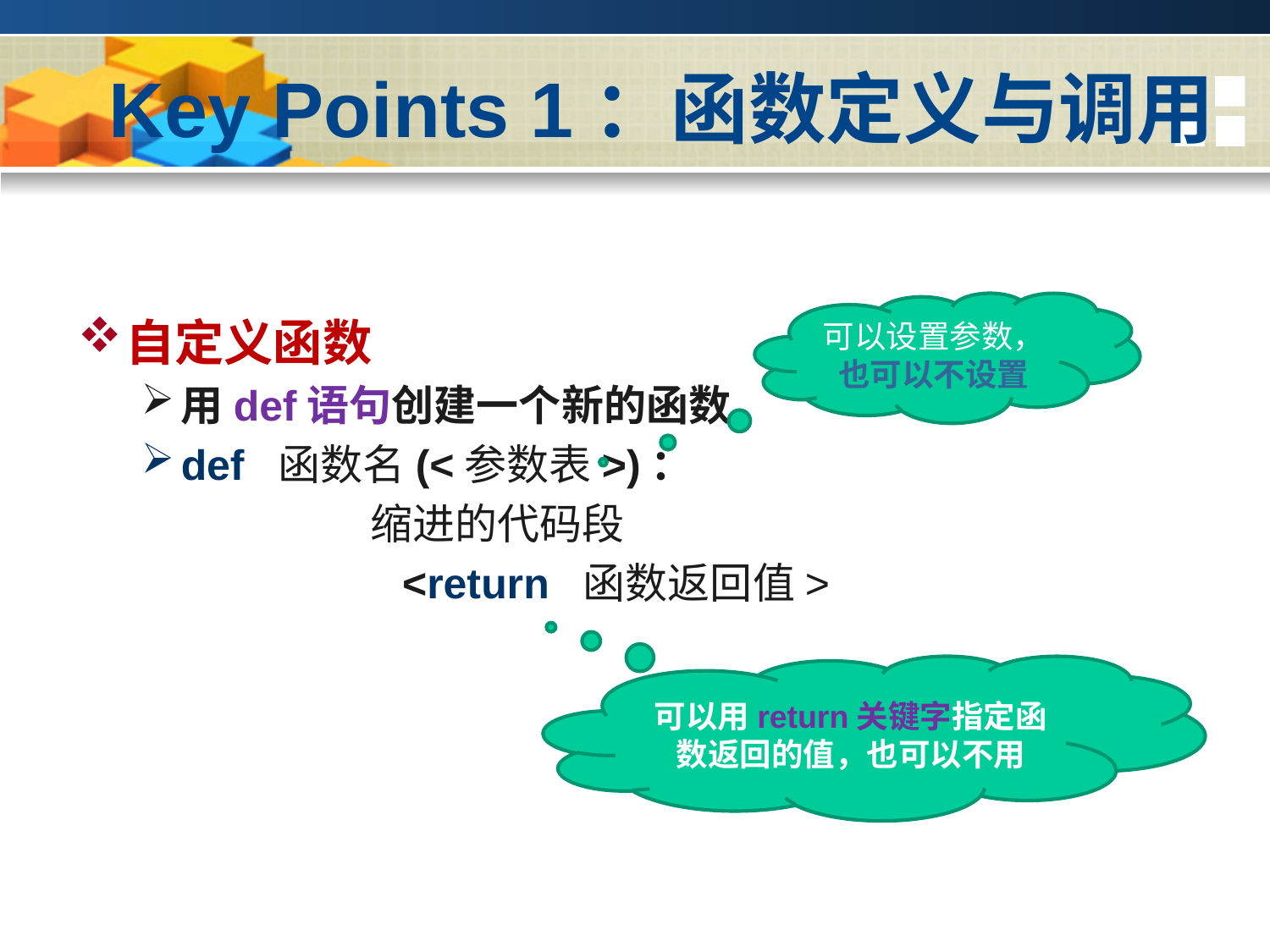

# Key Points 1：函数定义与调用
可以设置参数，也可以不设置
自定义函数
用def语句创建一个新的函数
def  函数名(<参数表>)：
                  缩进的代码段
                  <return  函数返回值>

可以用return关键字指定函数返回的值，也可以不用